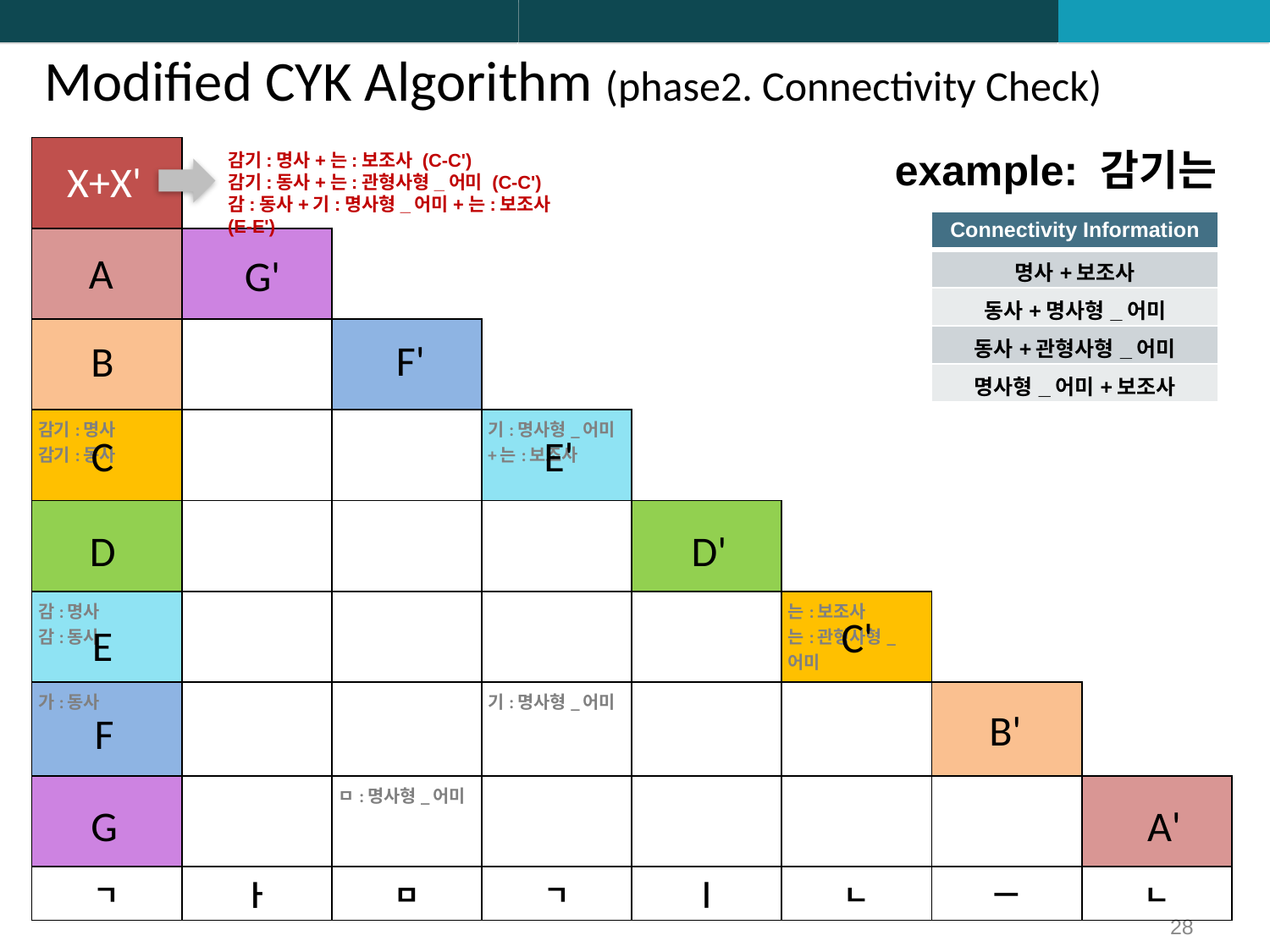

Modified CYK Algorithm (phase2. Connectivity Check)
|  |  |  |  |  |  |  |  |
| --- | --- | --- | --- | --- | --- | --- | --- |
|  |  |  |  |  |  |  |  |
|  |  |  |  |  |  |  |  |
| 감기:명사 감기:동사 |  |  | 기:명사형\_어미+는:보조사 |  |  |  |  |
|  |  |  |  |  |  |  |  |
| 감:명사 감:동사 |  |  |  |  | 는:보조사 는:관형사형\_어미 |  |  |
| 가:동사 |  |  | 기:명사형\_어미 |  |  |  |  |
|  |  | ㅁ:명사형\_어미 |  |  |  |  |  |
| ㄱ | ㅏ | ㅁ | ㄱ | ㅣ | ㄴ | ㅡ | ㄴ |
example: 감기는
감기:명사+는:보조사 (C-C')
감기:동사+는:관형사형_어미 (C-C')
감:동사+기:명사형_어미+는:보조사 (E-E')
X+X'

| Connectivity Information |
| --- |
| 명사+보조사 |
| 동사+명사형\_어미 |
| 동사+관형사형\_어미 |
| 명사형\_어미+보조사 |
A
G'
F'
B
C
E'
D'
D
C'
E
B'
F
G
A'
28